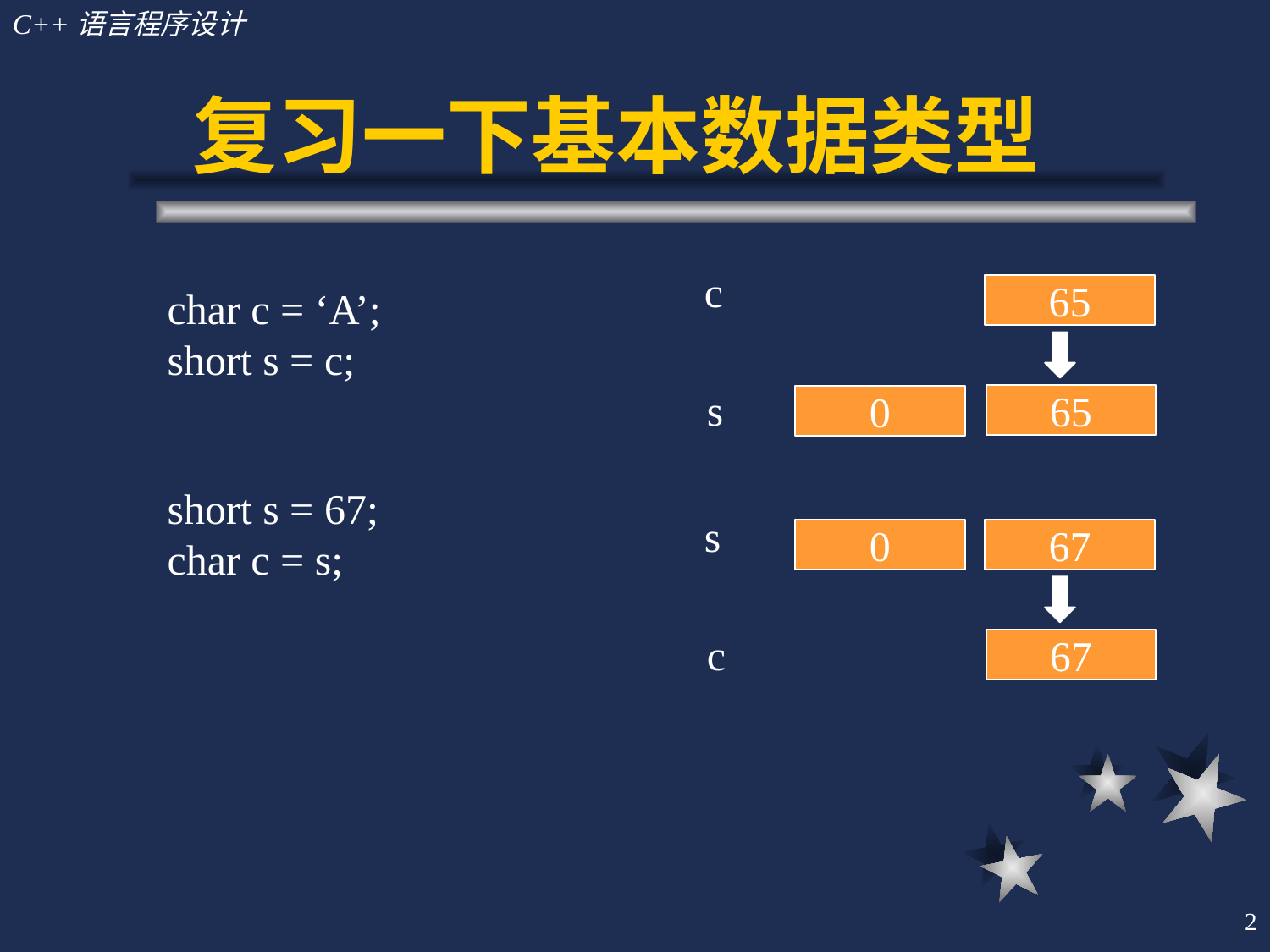

# 复习一下基本数据类型
c
65
char c = ‘A’;
short s = c;

s
65
0
short s = 67;
char c = s;
s
0
67

c
67
2